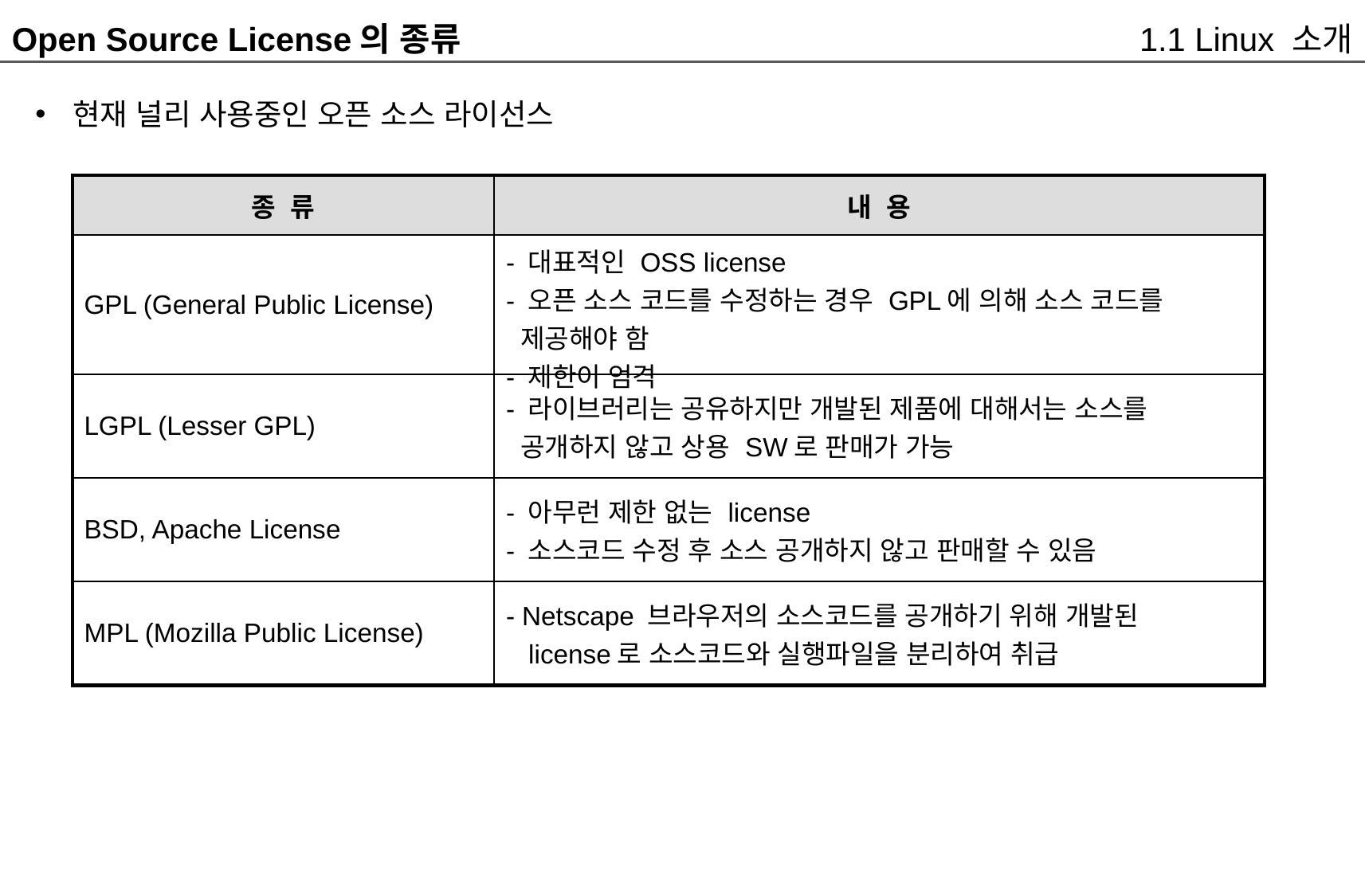

Open Source License의 종류
1.1 Linux 소개
현재 널리 사용중인 오픈 소스 라이선스
| 종 류 | 내 용 |
| --- | --- |
| GPL (General Public License) | - 대표적인 OSS license - 오픈 소스 코드를 수정하는 경우 GPL에 의해 소스 코드를 제공해야 함 - 제한이 엄격 |
| LGPL (Lesser GPL) | - 라이브러리는 공유하지만 개발된 제품에 대해서는 소스를 공개하지 않고 상용 SW로 판매가 가능 |
| BSD, Apache License | - 아무런 제한 없는 license - 소스코드 수정 후 소스 공개하지 않고 판매할 수 있음 |
| MPL (Mozilla Public License) | - Netscape 브라우저의 소스코드를 공개하기 위해 개발된 license로 소스코드와 실행파일을 분리하여 취급 |